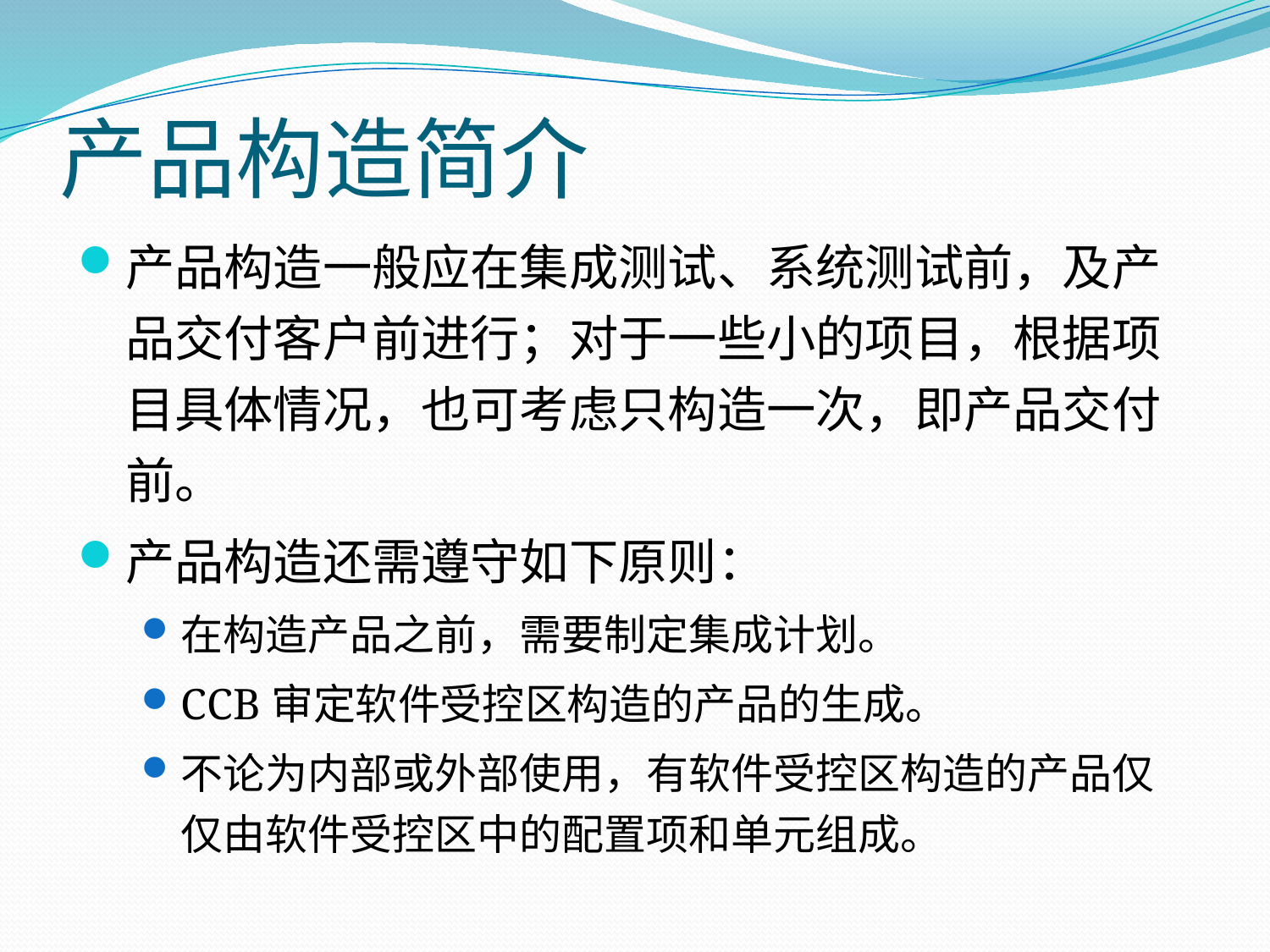

产品构造简介
产品构造一般应在集成测试、系统测试前，及产品交付客户前进行；对于一些小的项目，根据项目具体情况，也可考虑只构造一次，即产品交付前。
产品构造还需遵守如下原则：
在构造产品之前，需要制定集成计划。
CCB审定软件受控区构造的产品的生成。
不论为内部或外部使用，有软件受控区构造的产品仅仅由软件受控区中的配置项和单元组成。